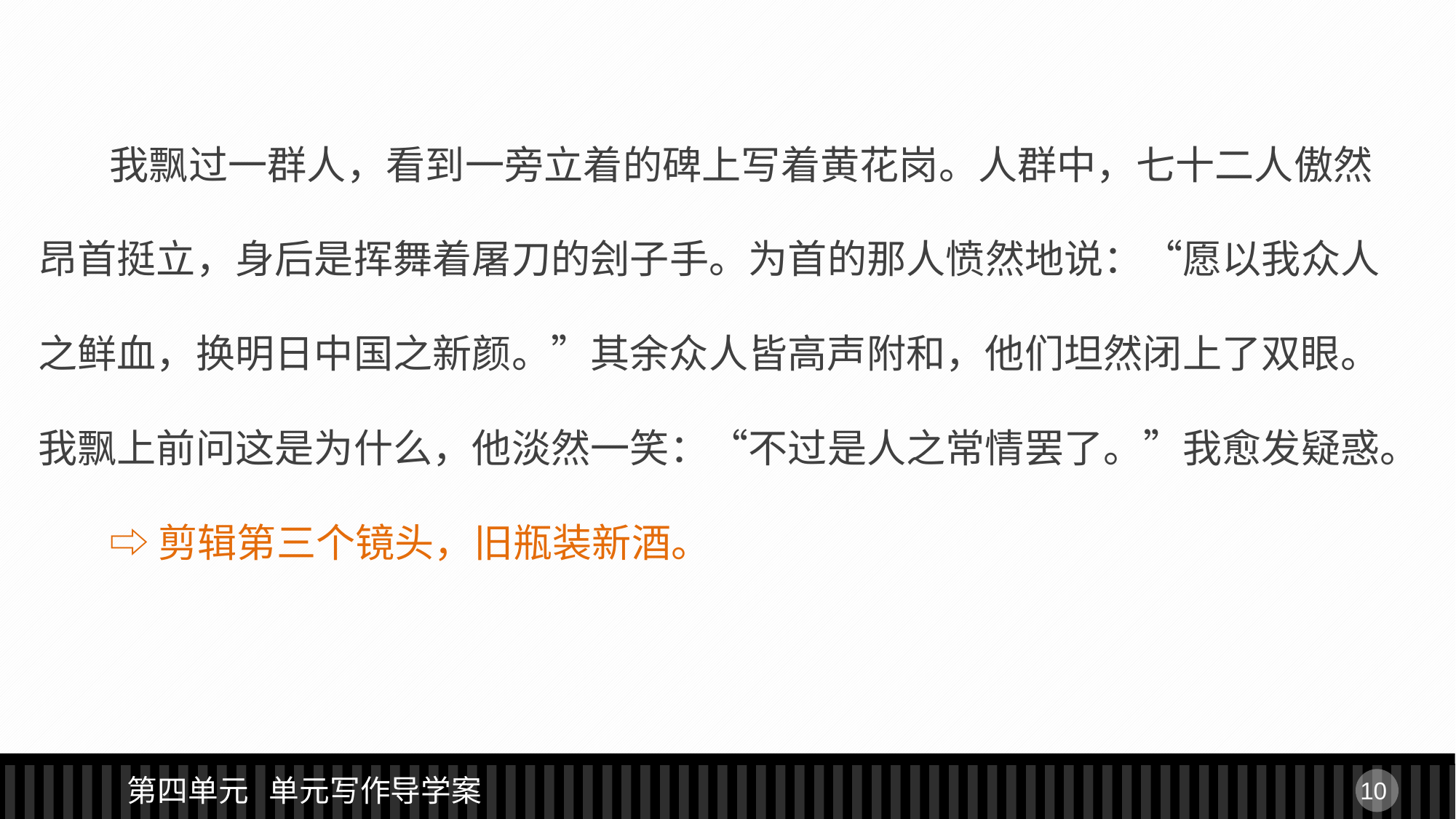

我飘过一群人，看到一旁立着的碑上写着黄花岗。人群中，七十二人傲然昂首挺立，身后是挥舞着屠刀的刽子手。为首的那人愤然地说：“愿以我众人之鲜血，换明日中国之新颜。”其余众人皆高声附和，他们坦然闭上了双眼。我飘上前问这是为什么，他淡然一笑：“不过是人之常情罢了。”我愈发疑惑。
        ⇨剪辑第三个镜头，旧瓶装新酒。